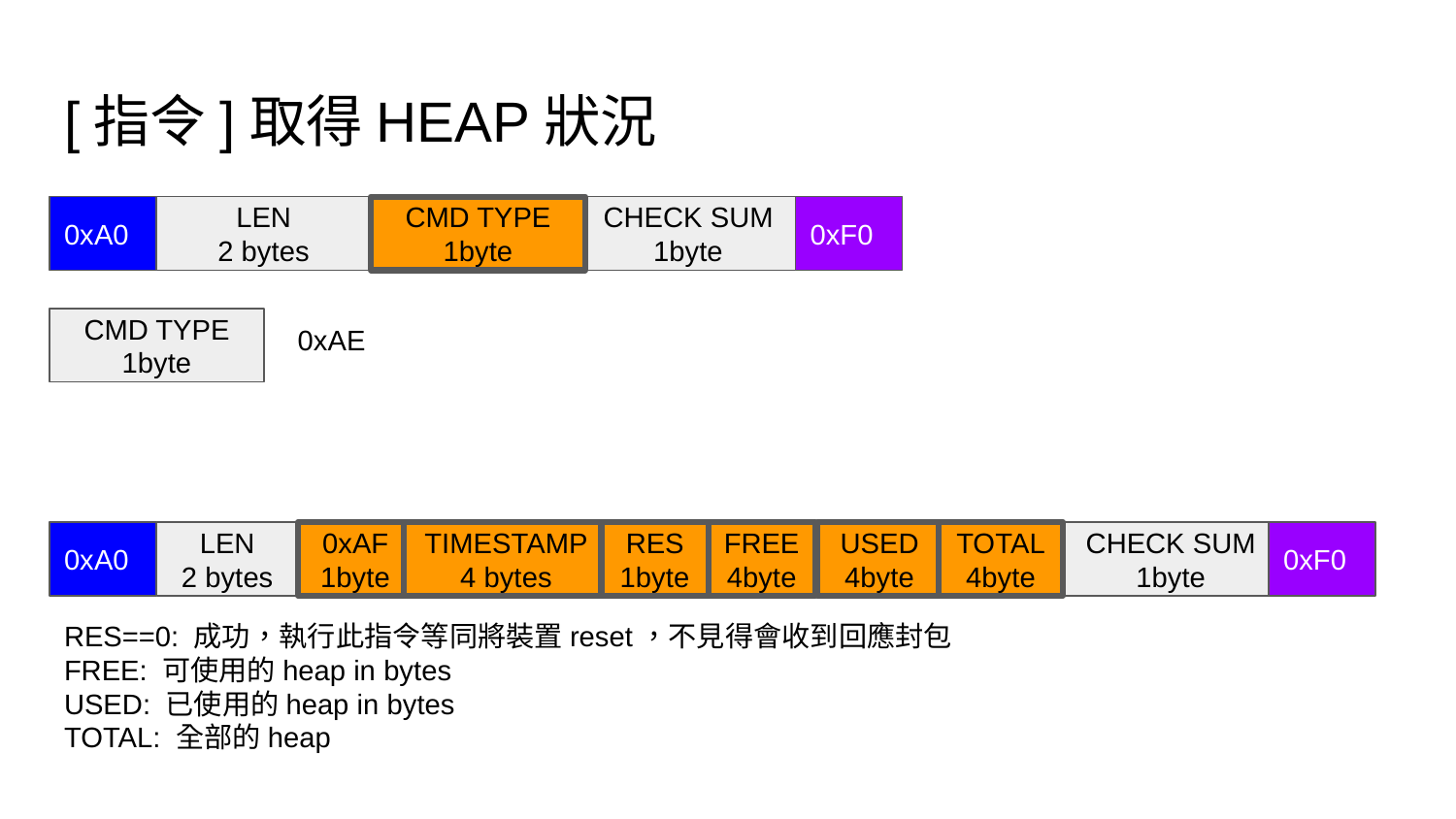

# [指令]取得HEAP狀況
0xA0
LEN
2 bytes
CMD TYPE
1byte
CHECK SUM
1byte
0xF0
CMD TYPE
1byte
0xAE
0xA0
LEN
2 bytes
0xAF
1byte
TIMESTAMP
4 bytes
RES
1byte
FREE
4byte
USED
4byte
TOTAL
4byte
CHECK SUM
1byte
0xF0
RES==0: 成功，執行此指令等同將裝置reset，不見得會收到回應封包
FREE: 可使用的heap in bytes
USED: 已使用的heap in bytes
TOTAL: 全部的heap